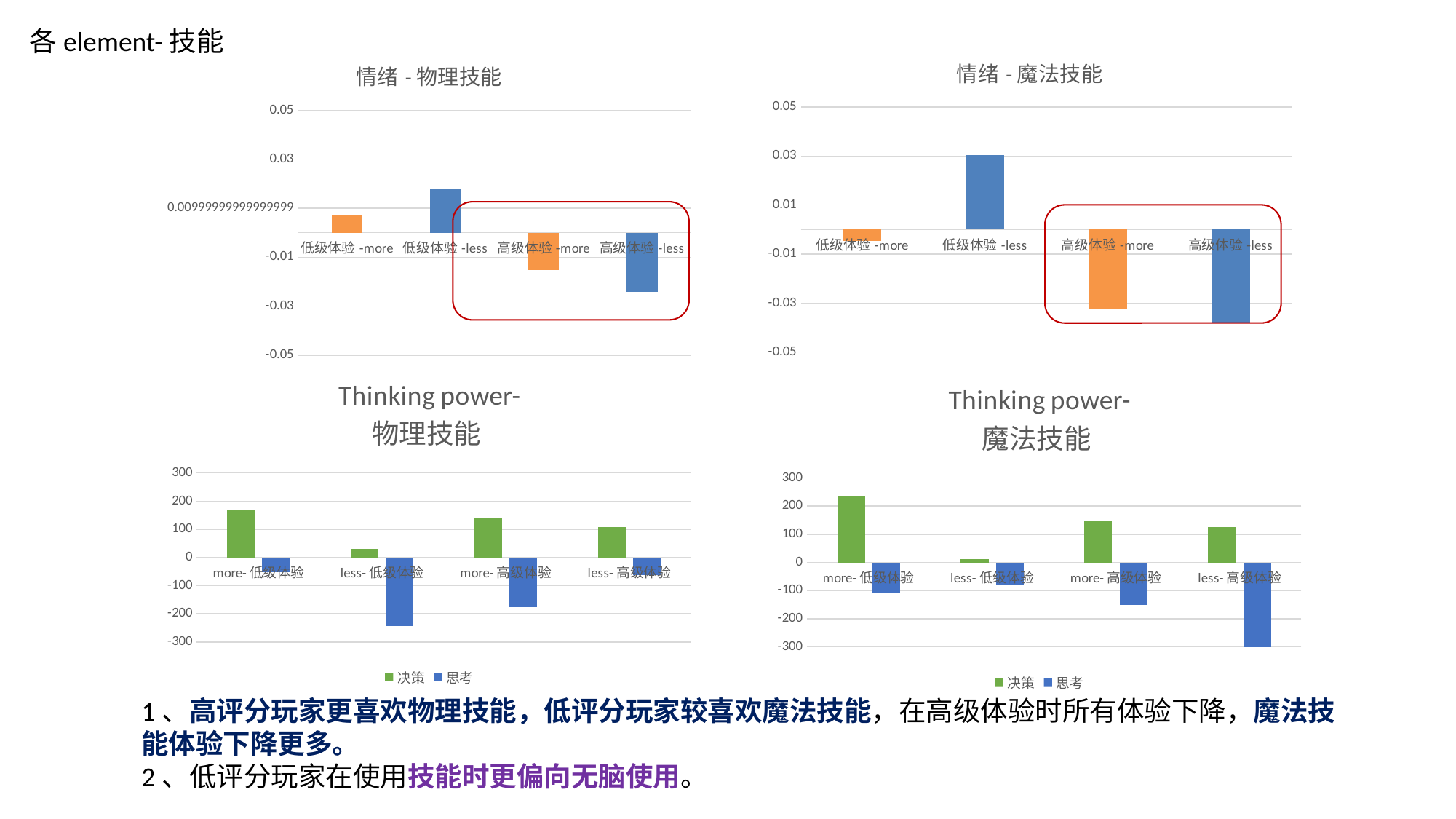

各element-技能

### Chart: 情绪-魔法技能

| Category |  |
|---|---|
| 低级体验-more | -0.00477907680171749 |
| 低级体验-less | 0.030305651431478075 |
| 高级体验-more | -0.03222537167262116 |
| 高级体验-less | -0.03837629919625354 |

### Chart: 情绪-物理技能

| Category |  |
|---|---|
| 低级体验-more | 0.007385378344271982 |
| 低级体验-less | 0.01787292652684274 |
| 高级体验-more | -0.015329896395018703 |
| 高级体验-less | -0.024101008665141598 |

### Chart: Thinking power-
物理技能

| Category | 决策 | 思考 |
|---|---|---|
| more-低级体验 | 169.78308604091367 | -53.39920158090533 |
| less-低级体验 | 29.5621458194491 | -243.90299352943467 |
| more-高级体验 | 140.05637985790062 | -176.8693291649864 |
| less-高级体验 | 106.80412480524156 | -63.30077080731904 |

### Chart: Thinking power-
魔法技能

| Category | 决策 | 思考 |
|---|---|---|
| more-低级体验 | 235.30404931134285 | -106.58611850340016 |
| less-低级体验 | 12.455002316006786 | -82.33435615765528 |
| more-高级体验 | 149.2290797712248 | -150.98794888504534 |
| less-高级体验 | 124.1397974581012 | -304.0727186265924 |
1、高评分玩家更喜欢物理技能，低评分玩家较喜欢魔法技能，在高级体验时所有体验下降，魔法技能体验下降更多。
2、低评分玩家在使用技能时更偏向无脑使用。